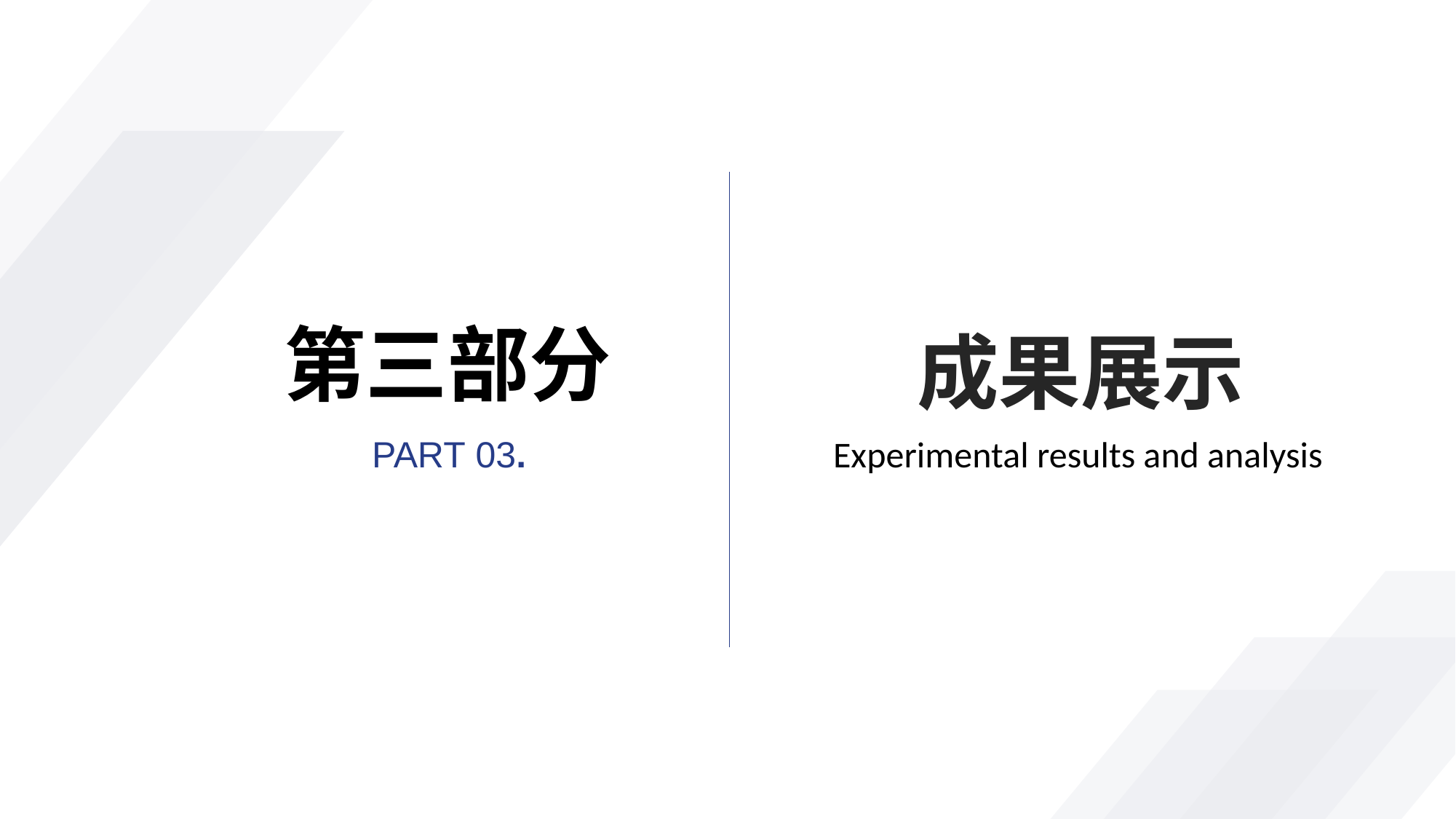

第三部分
成果展示
PART 03.
Experimental results and analysis